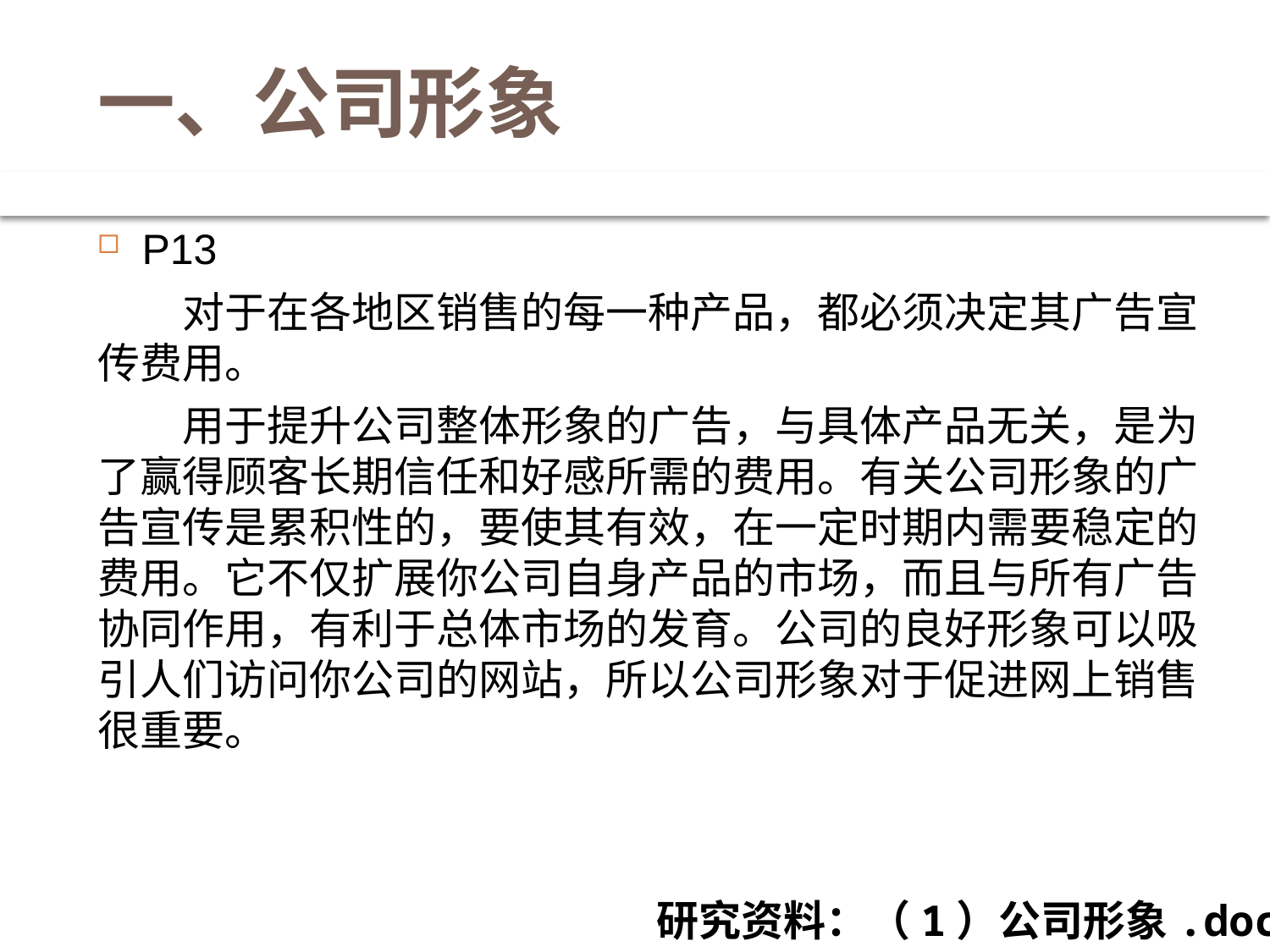

# 一、公司形象
P13
　　对于在各地区销售的每一种产品，都必须决定其广告宣传费用。
　　用于提升公司整体形象的广告，与具体产品无关，是为了赢得顾客长期信任和好感所需的费用。有关公司形象的广告宣传是累积性的，要使其有效，在一定时期内需要稳定的费用。它不仅扩展你公司自身产品的市场，而且与所有广告协同作用，有利于总体市场的发育。公司的良好形象可以吸引人们访问你公司的网站，所以公司形象对于促进网上销售很重要。
研究资料：（1）公司形象.doc